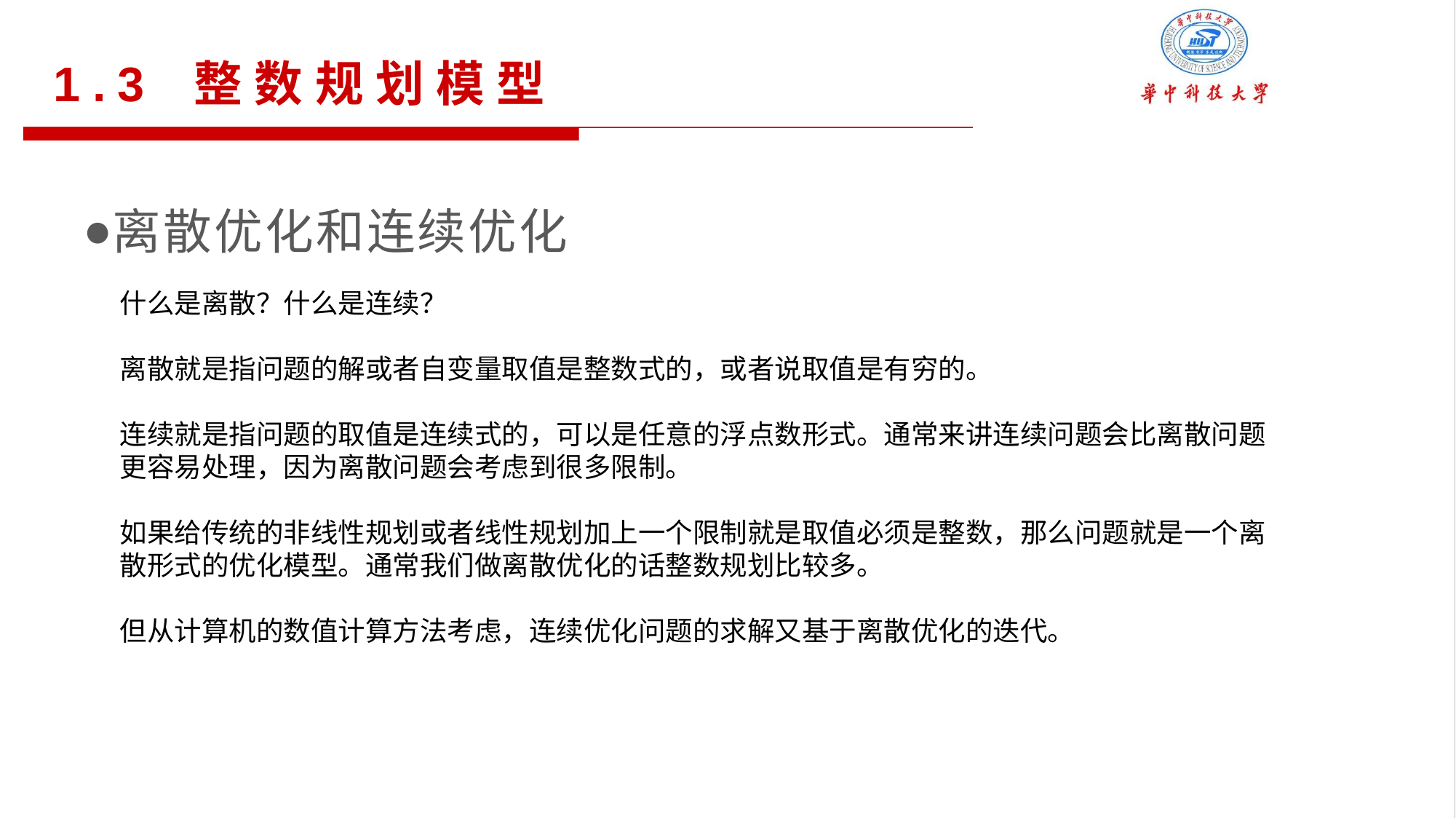

1.3 整数规划模型

离散优化和连续优化
什么是离散？什么是连续？

离散就是指问题的解或者自变量取值是整数式的，或者说取值是有穷的。

连续就是指问题的取值是连续式的，可以是任意的浮点数形式。通常来讲连续问题会比离散问题更容易处理，因为离散问题会考虑到很多限制。

如果给传统的非线性规划或者线性规划加上一个限制就是取值必须是整数，那么问题就是一个离散形式的优化模型。通常我们做离散优化的话整数规划比较多。

但从计算机的数值计算方法考虑，连续优化问题的求解又基于离散优化的迭代。